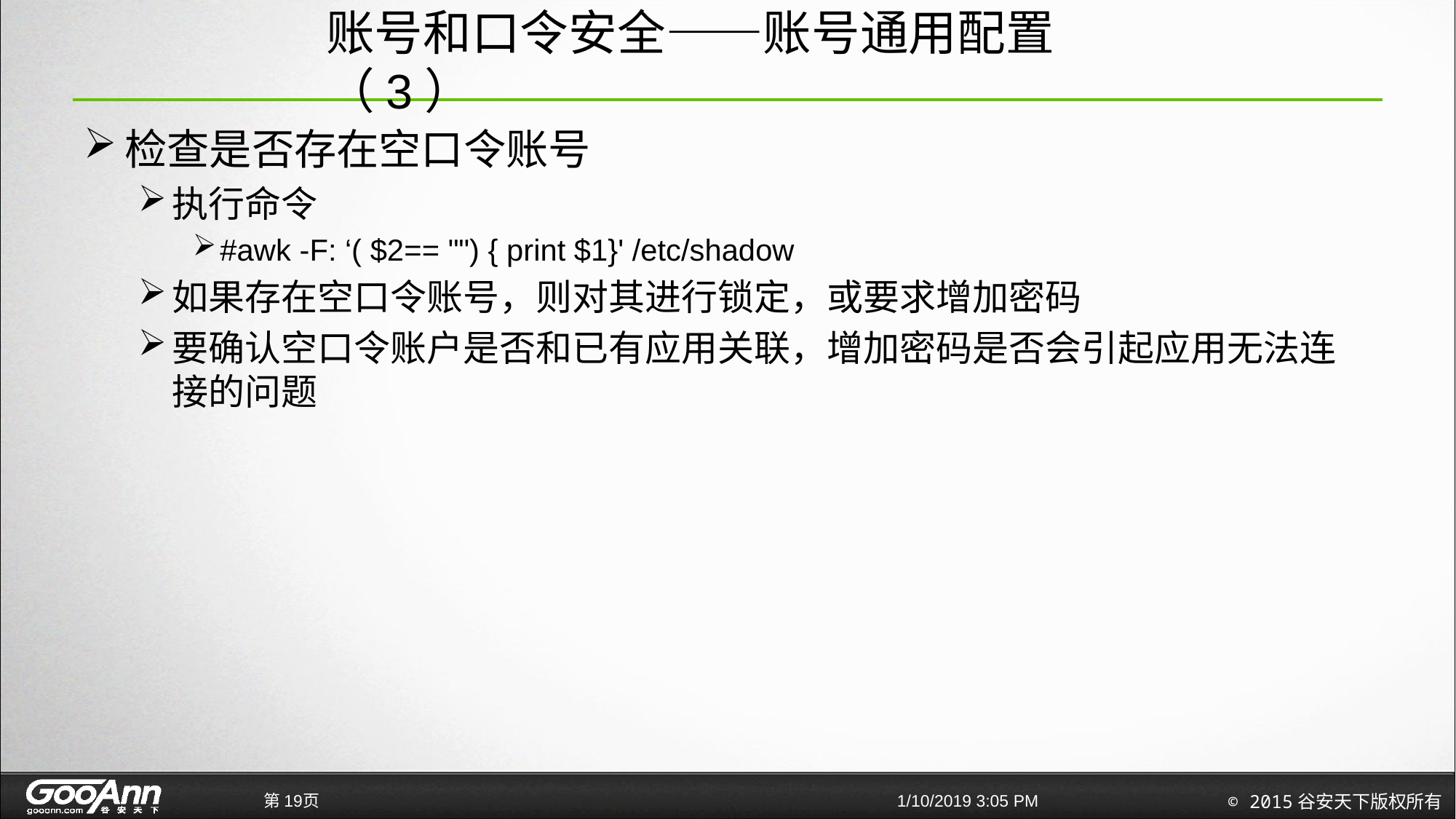

# 账号和口令安全——账号通用配置（3）
检查是否存在空口令账号
执行命令
#awk -F: ‘( $2== "") { print $1}' /etc/shadow
如果存在空口令账号，则对其进行锁定，或要求增加密码
要确认空口令账户是否和已有应用关联，增加密码是否会引起应用无法连接的问题